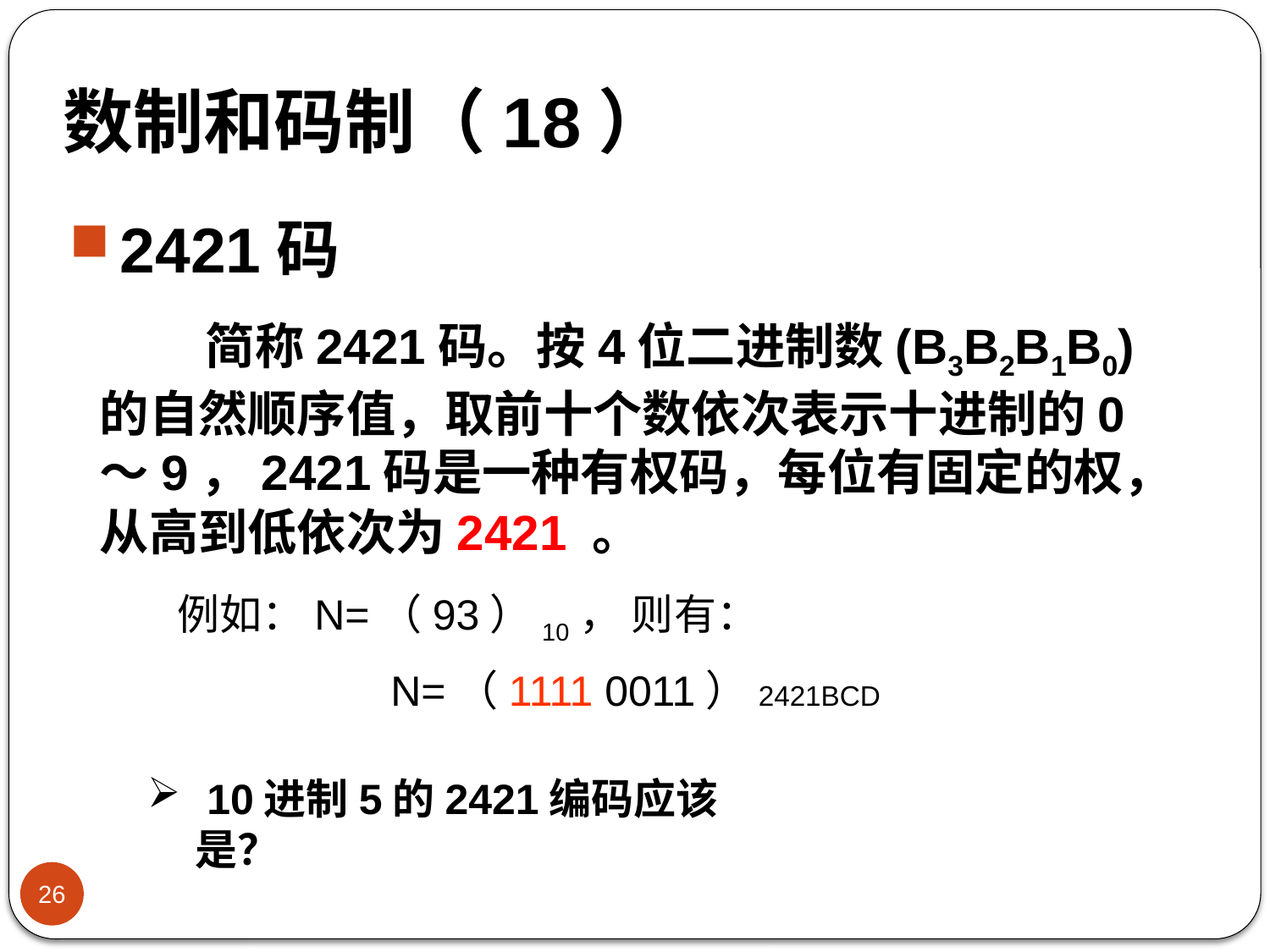

# 数制和码制（18）
2421码
简称2421码。按4位二进制数(B3B2B1B0)的自然顺序值，取前十个数依次表示十进制的0～9，2421码是一种有权码，每位有固定的权，从高到低依次为2421 。
例如：N=（93）10， 则有：
                  N=（1111 0011）2421BCD
 10进制5的2421编码应该是？
26